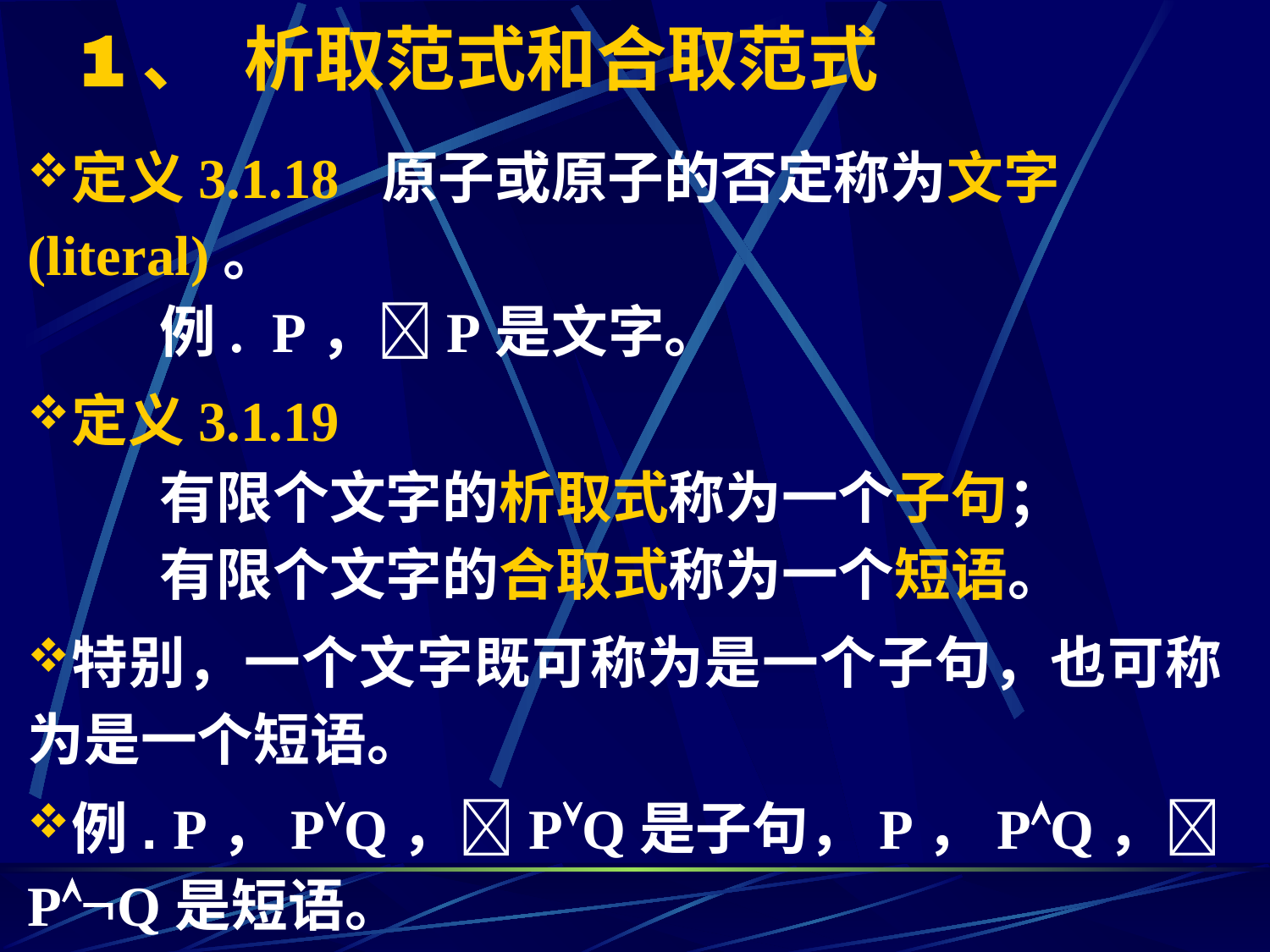

# 1、  析取范式和合取范式
定义3.1.18  原子或原子的否定称为文字(literal)。
	例.  P，¬P是文字。
定义3.1.19
	有限个文字的析取式称为一个子句；
	有限个文字的合取式称为一个短语。
特别，一个文字既可称为是一个子句，也可称为是一个短语。
例. P，P∨Q，¬P∨Q是子句，P，P∧Q，¬P∧¬Q是短语。
90